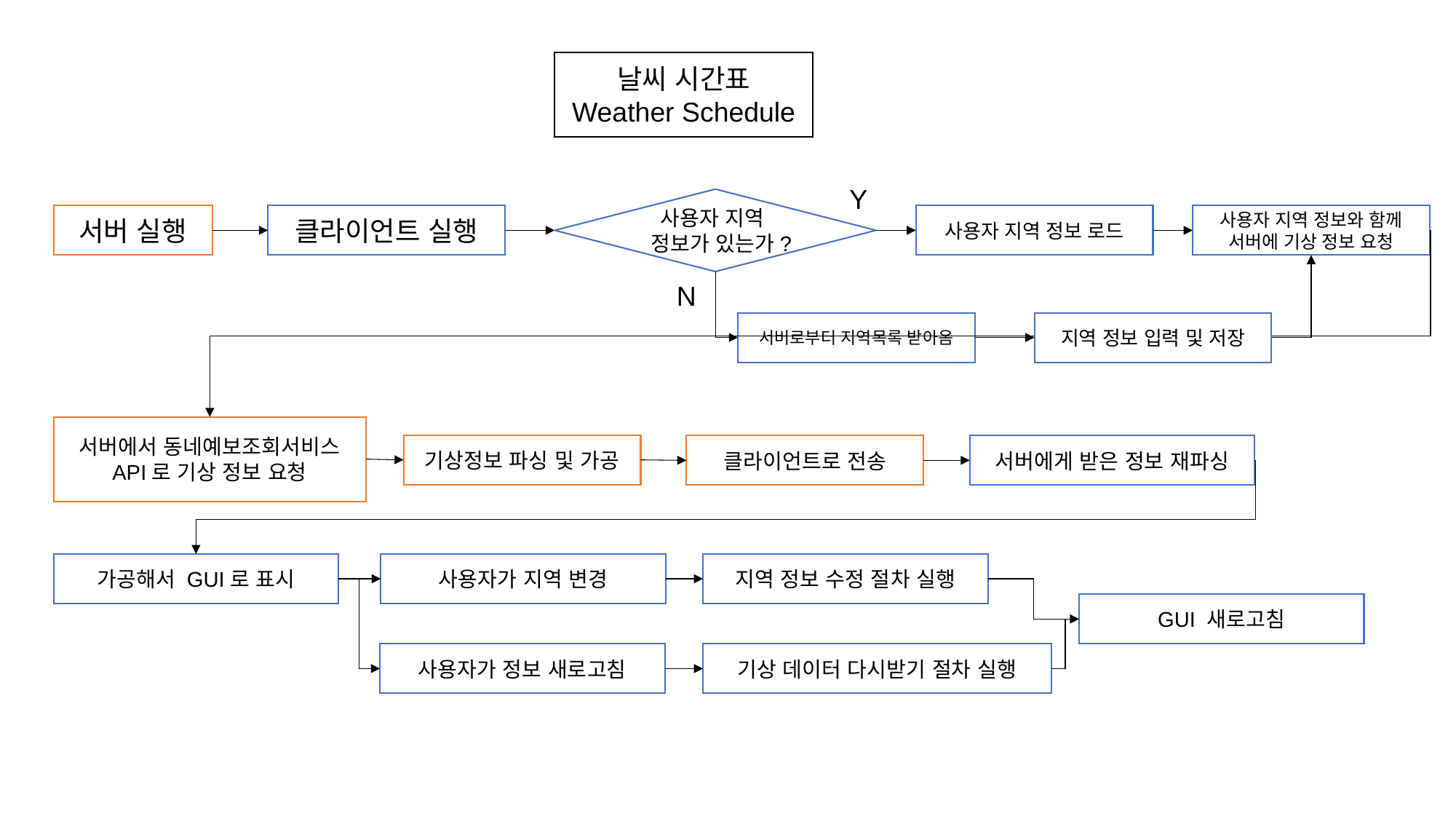

날씨 시간표
Weather Schedule
Y
사용자 지역
정보가 있는가?
서버 실행
클라이언트 실행
사용자 지역 정보 로드
사용자 지역 정보와 함께 서버에 기상 정보 요청
N
서버로부터 지역목록 받아옴
지역 정보 입력 및 저장
서버에서 동네예보조회서비스 API로 기상 정보 요청
기상정보 파싱 및 가공
클라이언트로 전송
서버에게 받은 정보 재파싱
가공해서 GUI로 표시
사용자가 지역 변경
지역 정보 수정 절차 실행
GUI 새로고침
사용자가 정보 새로고침
기상 데이터 다시받기 절차 실행